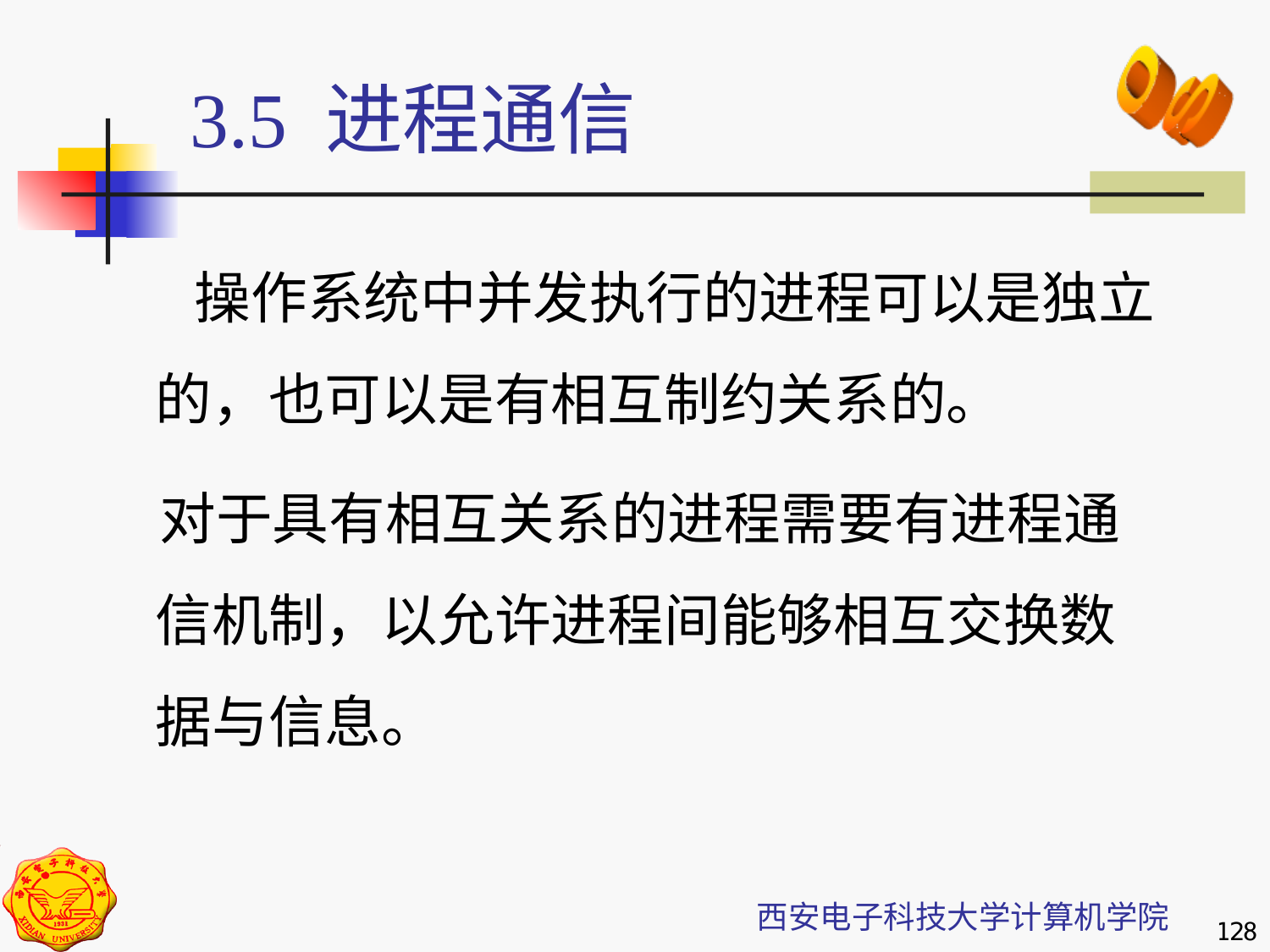

3.5 进程通信
	  操作系统中并发执行的进程可以是独立的，也可以是有相互制约关系的。
   对于具有相互关系的进程需要有进程通信机制，以允许进程间能够相互交换数据与信息。
128